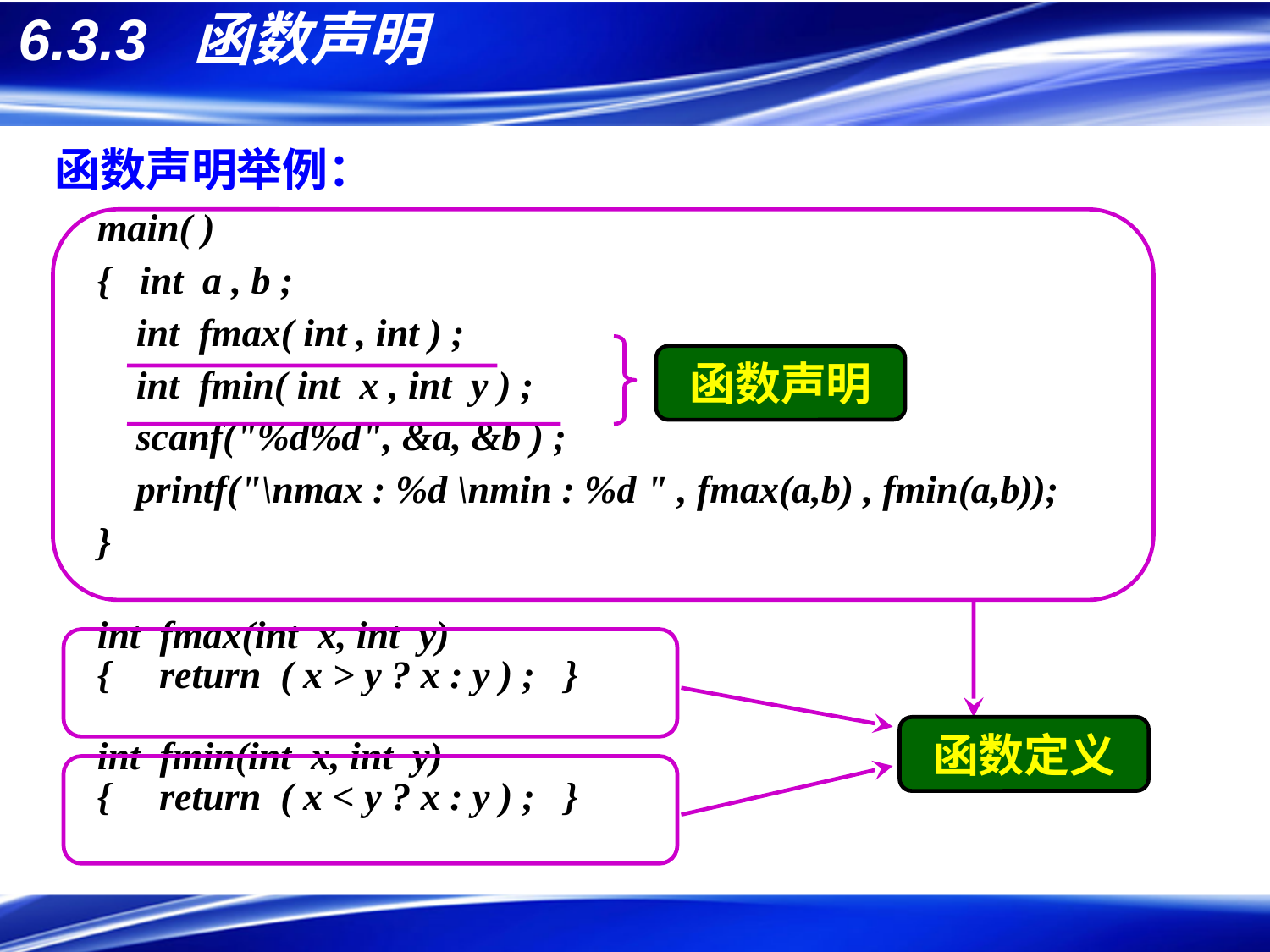

# 6.3.3  函数声明
函数声明举例：

函数定义

main( )
{   int  a , b ;
    int  fmax( int , int ) ;
    int  fmin( int  x , int  y ) ;
    scanf("%d%d", &a, &b ) ;
    printf("\nmax : %d \nmin : %d " , fmax(a,b) , fmin(a,b));
}

int  fmax(int  x, int  y)
{     return  ( x > y ? x : y ) ;   }

int  fmin(int  x, int  y)
{     return  ( x < y ? x : y ) ;   }

函数声明